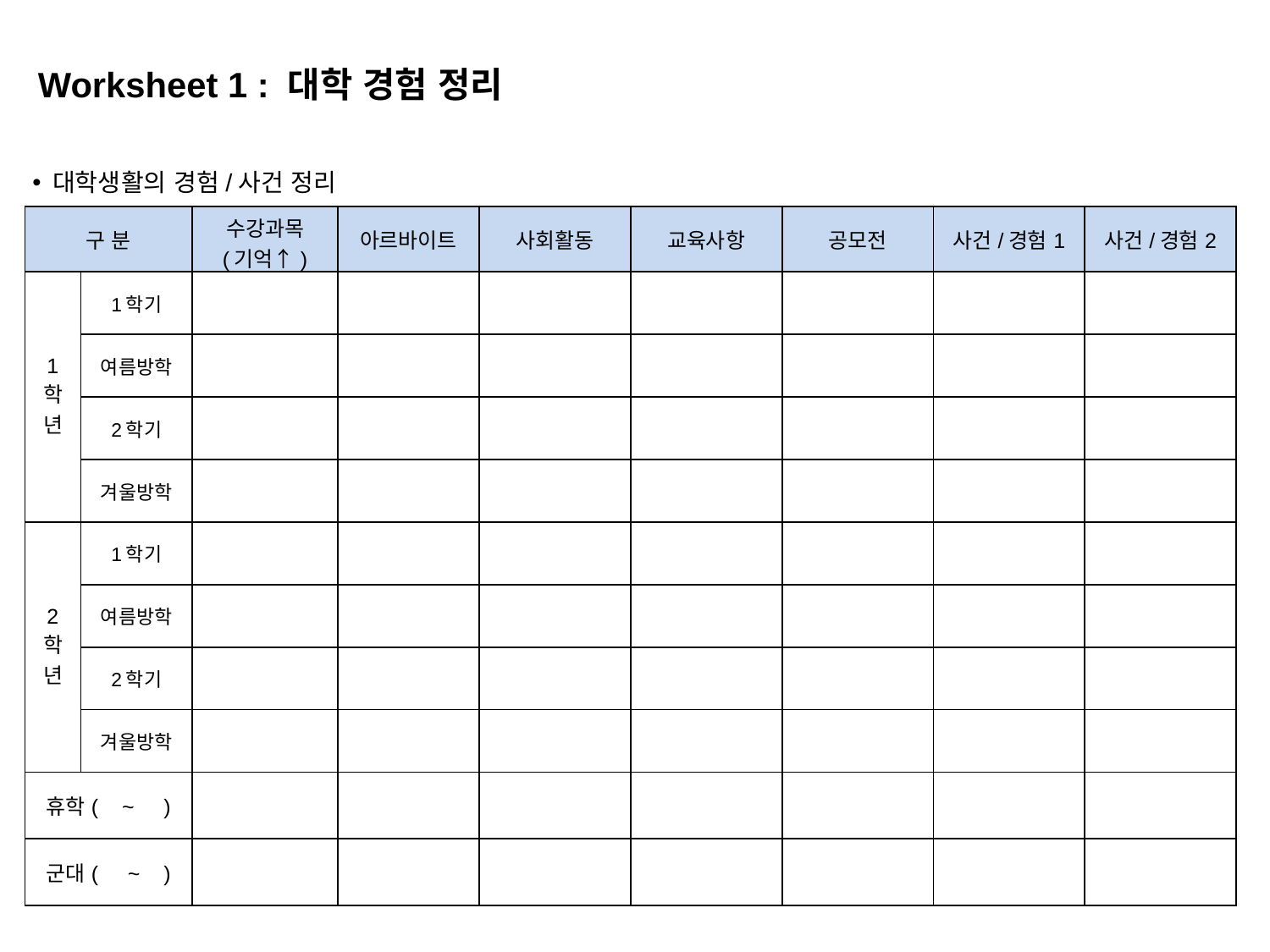

Worksheet 1 : 대학 경험 정리
 대학생활의 경험/사건 정리
| 구 분 |  | 수강과목 (기억↑) | 아르바이트 | 사회활동 | 교육사항 | 공모전 | 사건/경험1 | 사건/경험2 |
| --- | --- | --- | --- | --- | --- | --- | --- | --- |
| 1 학 년 | 1학기 |  |  |  |  |  |  |  |
|  | 여름방학 |  |  |  |  |  |  |  |
|  | 2학기 |  |  |  |  |  |  |  |
|  | 겨울방학 |  |  |  |  |  |  |  |
| 2 학 년 | 1학기 |  |  |  |  |  |  |  |
|  | 여름방학 |  |  |  |  |  |  |  |
|  | 2학기 |  |  |  |  |  |  |  |
|  | 겨울방학 |  |  |  |  |  |  |  |
| 휴학( ~ ) |  |  |  |  |  |  |  |  |
| 군대( ~ ) |  |  |  |  |  |  |  |  |